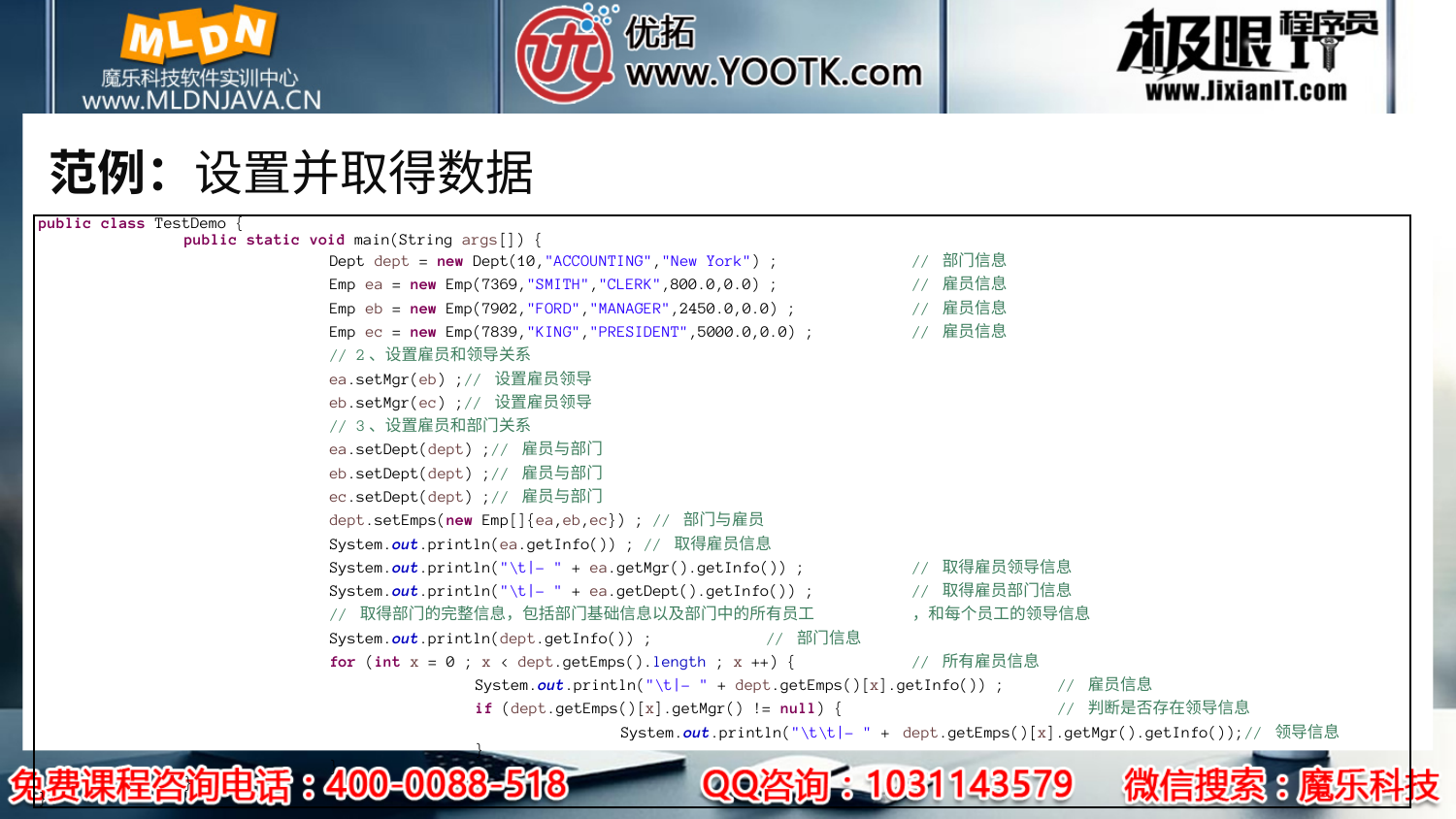

# 范例：设置并取得数据
| public class TestDemo { public static void main(String args[]) { Dept dept = new Dept(10,"ACCOUNTING","New York") ; // 部门信息 Emp ea = new Emp(7369,"SMITH","CLERK",800.0,0.0) ; // 雇员信息 Emp eb = new Emp(7902,"FORD","MANAGER",2450.0,0.0) ; // 雇员信息 Emp ec = new Emp(7839,"KING","PRESIDENT",5000.0,0.0) ; // 雇员信息 // 2、设置雇员和领导关系 ea.setMgr(eb) ;// 设置雇员领导 eb.setMgr(ec) ;// 设置雇员领导 // 3、设置雇员和部门关系 ea.setDept(dept) ;// 雇员与部门 eb.setDept(dept) ;// 雇员与部门 ec.setDept(dept) ;// 雇员与部门 dept.setEmps(new Emp[]{ea,eb,ec}) ; // 部门与雇员 System.out.println(ea.getInfo()) ; // 取得雇员信息 System.out.println("\t|- " + ea.getMgr().getInfo()) ; // 取得雇员领导信息 System.out.println("\t|- " + ea.getDept().getInfo()) ; // 取得雇员部门信息 // 取得部门的完整信息，包括部门基础信息以及部门中的所有员工 ，和每个员工的领导信息 System.out.println(dept.getInfo()) ; // 部门信息 for (int x = 0 ; x < dept.getEmps().length ; x ++) { // 所有雇员信息 System.out.println("\t|- " + dept.getEmps()[x].getInfo()) ; // 雇员信息 if (dept.getEmps()[x].getMgr() != null) { // 判断是否存在领导信息 System.out.println("\t\t|- " + dept.getEmps()[x].getMgr().getInfo());// 领导信息 } } } } |
| --- |